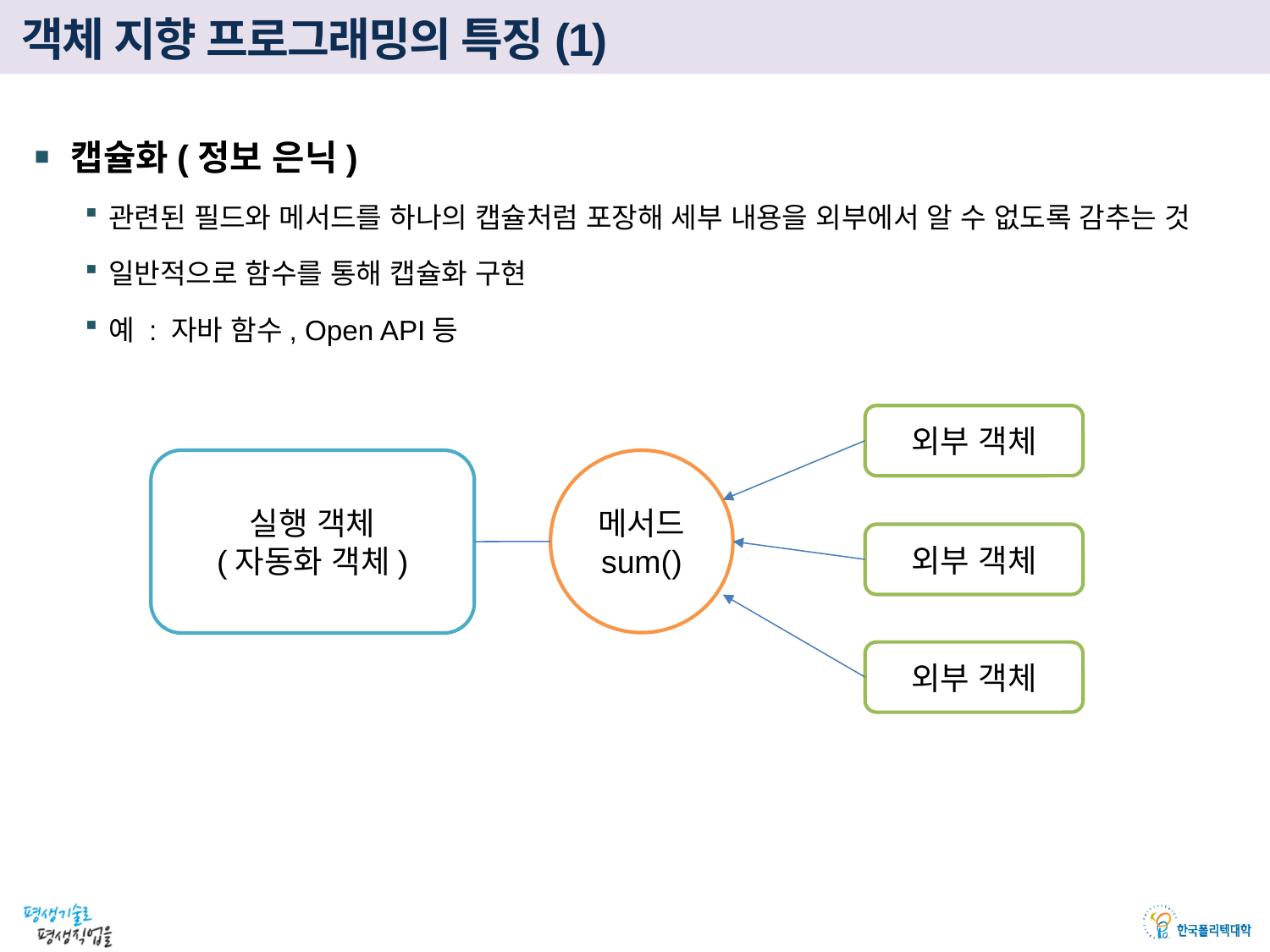

# 객체 지향 프로그래밍의 특징(1)
캡슐화(정보 은닉)
관련된 필드와 메서드를 하나의 캡슐처럼 포장해 세부 내용을 외부에서 알 수 없도록 감추는 것
일반적으로 함수를 통해 캡슐화 구현
예 : 자바 함수, Open API등

외부 객체
실행 객체
(자동화 객체)
메서드
sum()
외부 객체
외부 객체